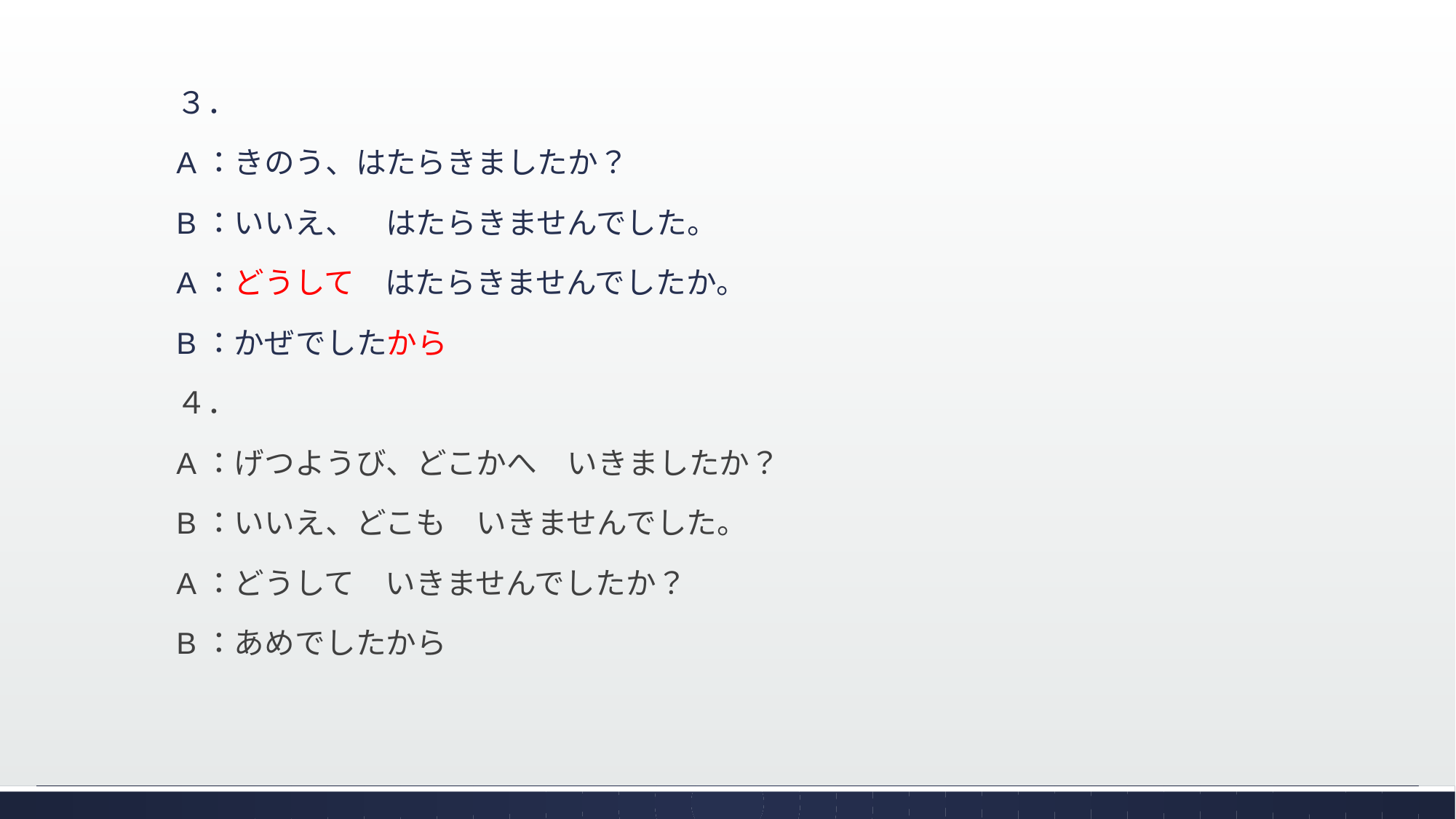

３．
A：きのう、はたらきましたか？
B：いいえ、　はたらきませんでした。
A：どうして　はたらきませんでしたか。
B：かぜでしたから
４．
A：げつようび、どこかへ　いきましたか？
B：いいえ、どこも　いきませんでした。
A：どうして　いきませんでしたか？
B：あめでしたから